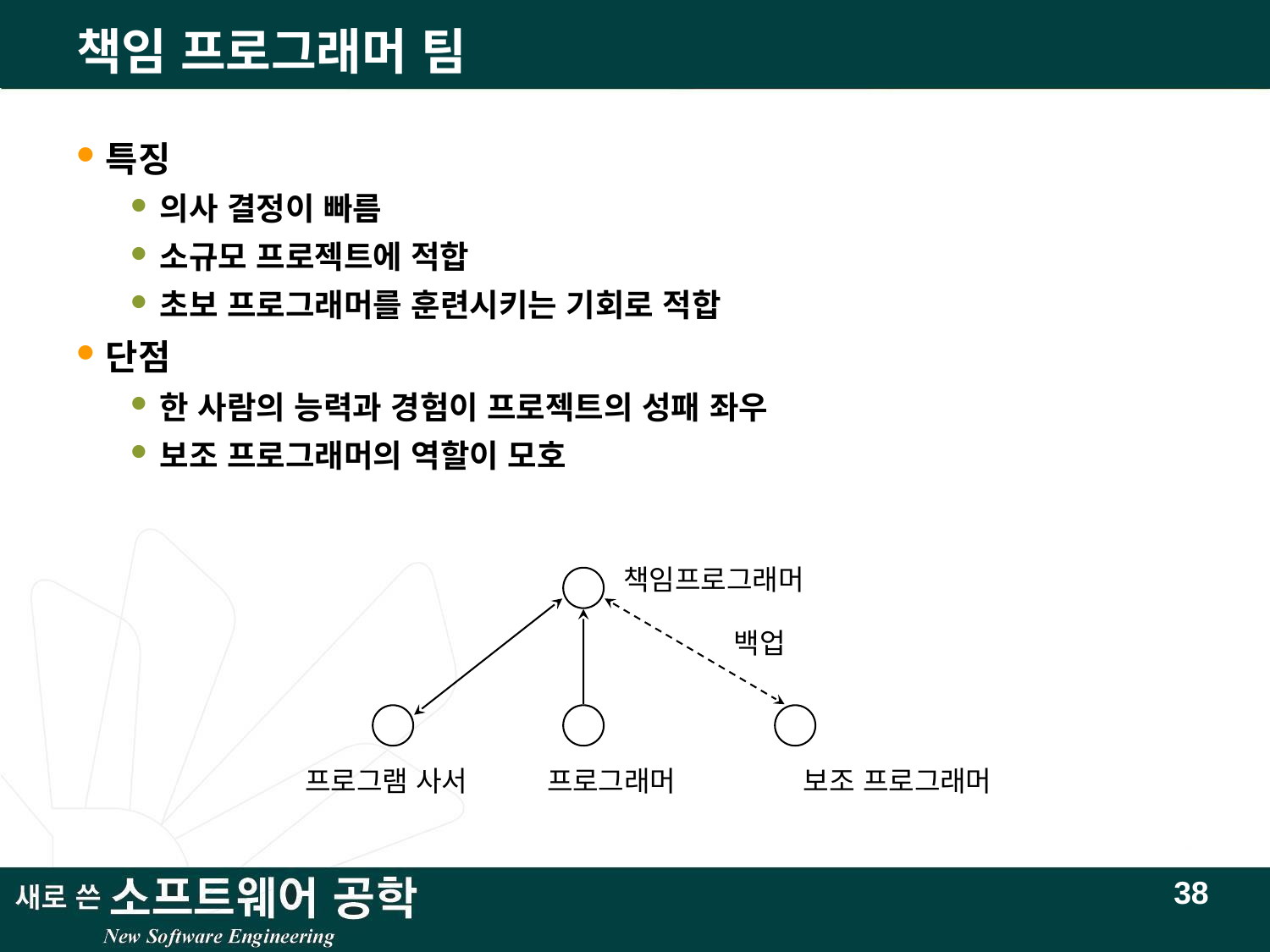

# 책임 프로그래머 팀
특징
의사 결정이 빠름
소규모 프로젝트에 적합
초보 프로그래머를 훈련시키는 기회로 적합
단점
한 사람의 능력과 경험이 프로젝트의 성패 좌우
보조 프로그래머의 역할이 모호

책임프로그래머

백업

프로그램 사서
프로그래머
보조 프로그래머
38